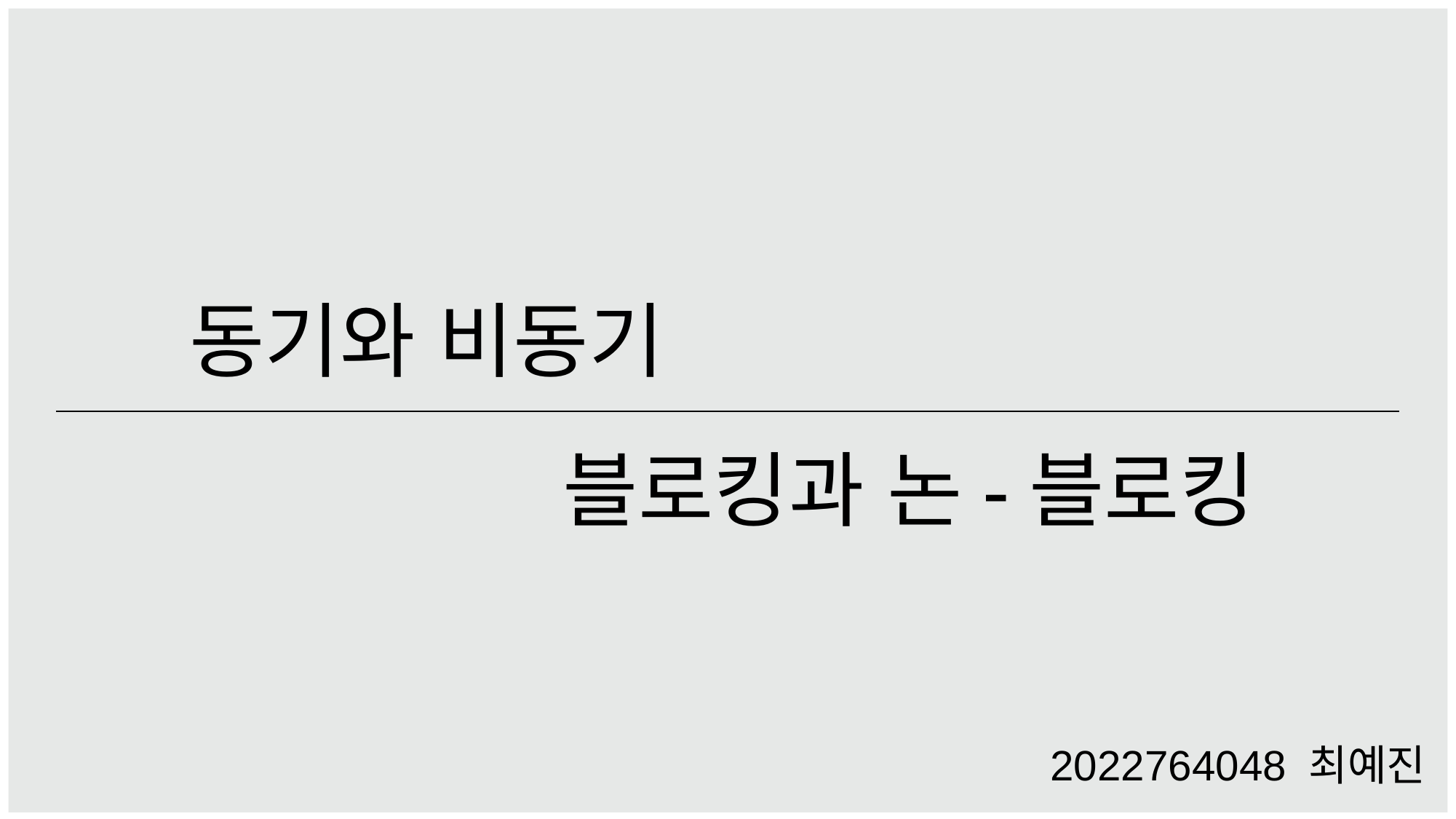

YOUR TITLE HERE
Ver. 01
동기와 비동기
블로킹과 논-블로킹
2022764048 최예진